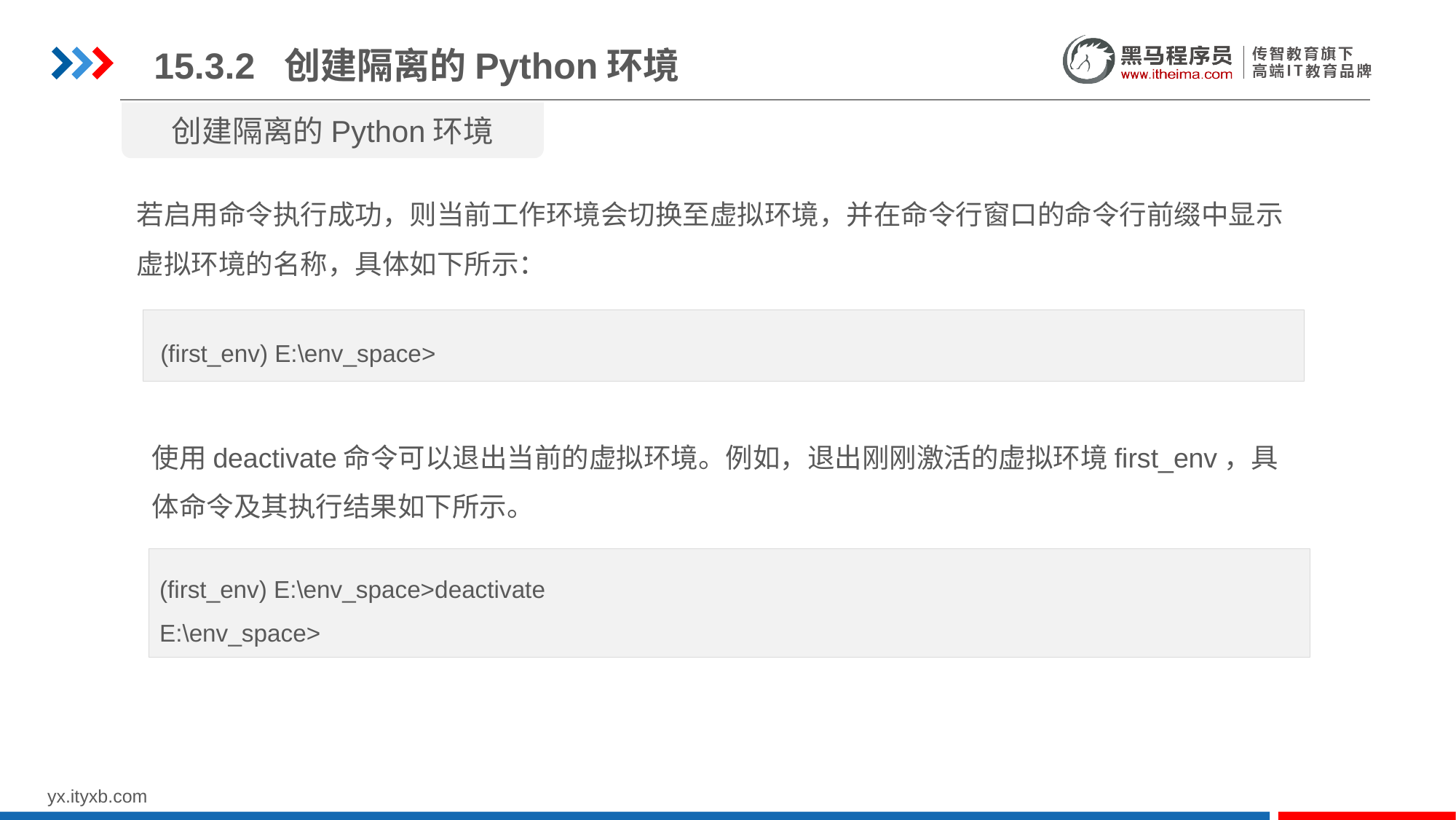

15.3.2  创建隔离的Python环境

创建隔离的Python环境
若启用命令执行成功，则当前工作环境会切换至虚拟环境，并在命令行窗口的命令行前缀中显示虚拟环境的名称，具体如下所示：
 (first_env) E:\env_space>
使用deactivate命令可以退出当前的虚拟环境。例如，退出刚刚激活的虚拟环境first_env，具体命令及其执行结果如下所示。
(first_env) E:\env_space>deactivate
E:\env_space>